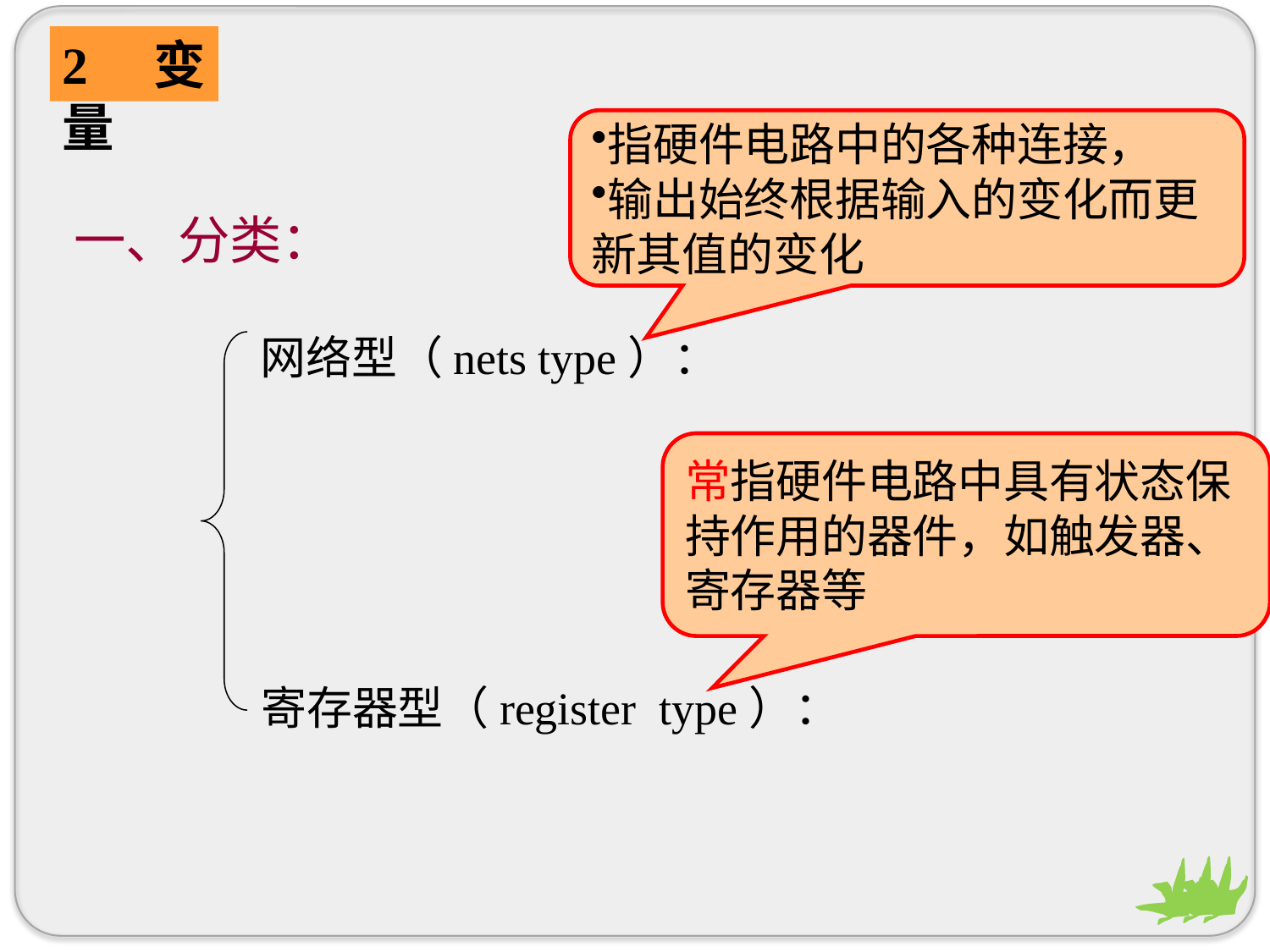

2 变量
指硬件电路中的各种连接，
输出始终根据输入的变化而更新其值的变化
一、分类：
网络型（nets type）：

寄存器型（register  type）：
常指硬件电路中具有状态保持作用的器件，如触发器、寄存器等
25